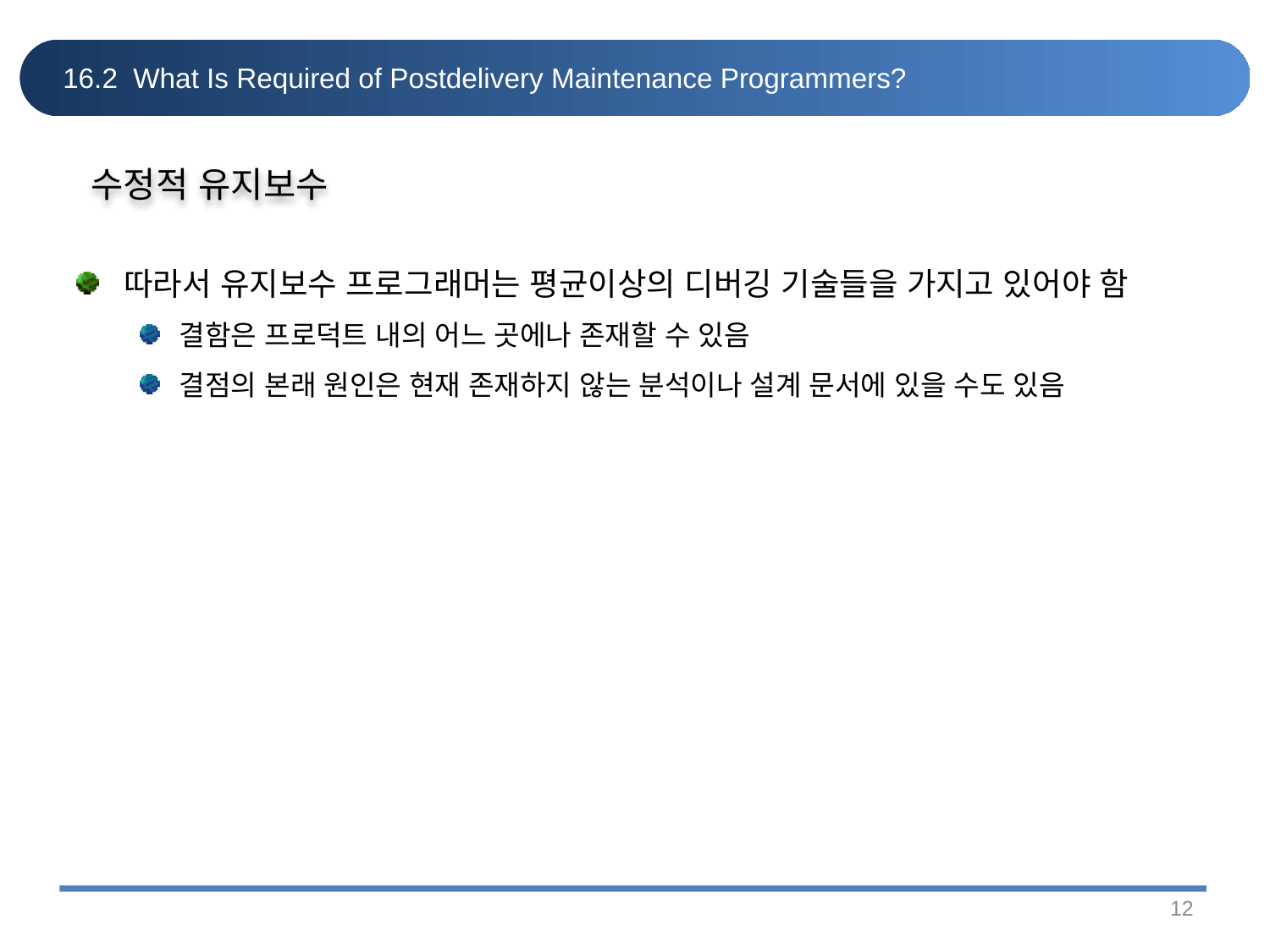

# 16.2  What Is Required of Postdelivery Maintenance Programmers?
수정적 유지보수
따라서 유지보수 프로그래머는 평균이상의 디버깅 기술들을 가지고 있어야 함
결함은 프로덕트 내의 어느 곳에나 존재할 수 있음
결점의 본래 원인은 현재 존재하지 않는 분석이나 설계 문서에 있을 수도 있음
12